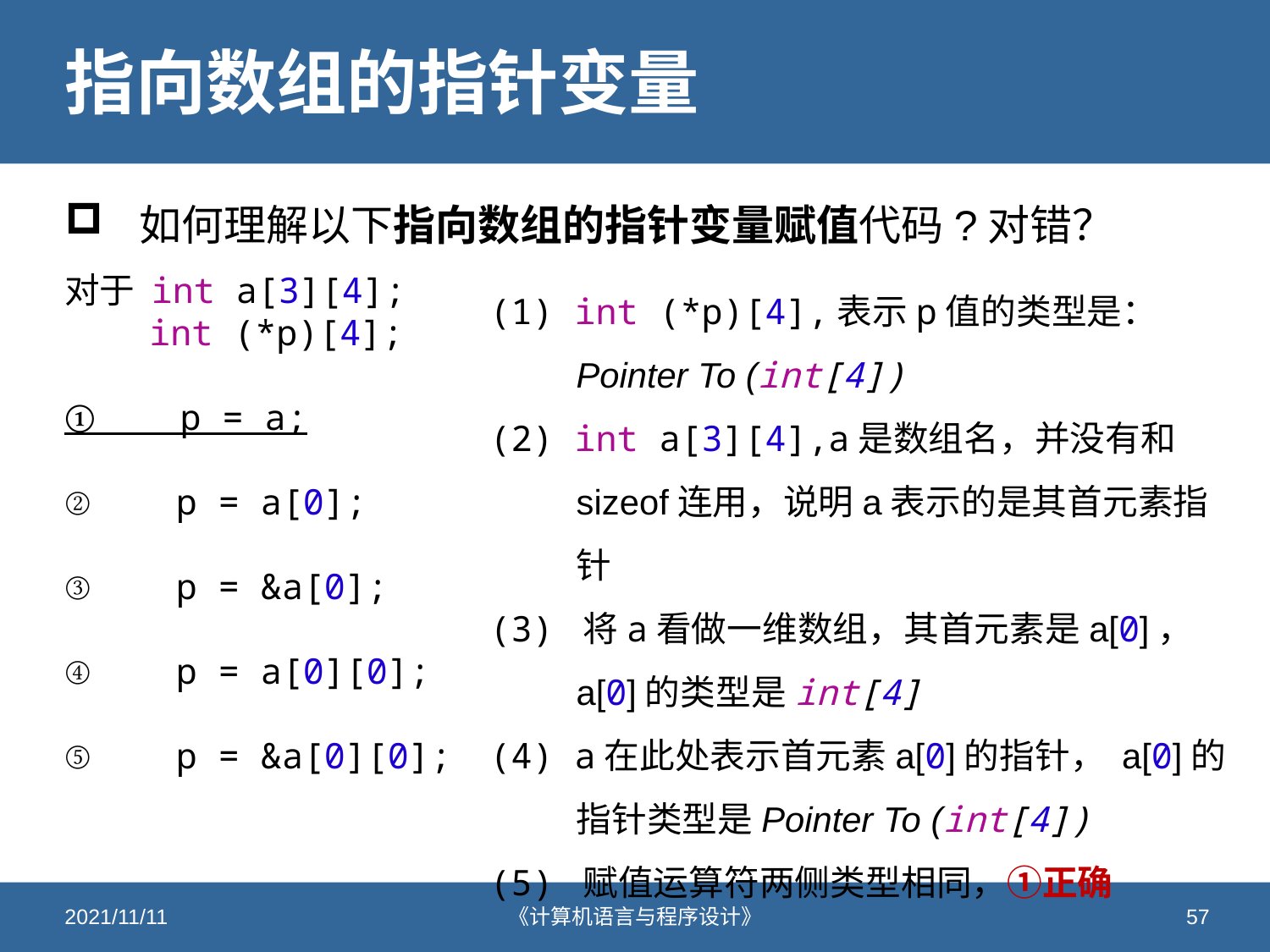

# 指向数组的指针变量
如何理解以下指向数组的指针变量赋值代码?对错？
对于 int a[3][4];
    int (*p)[4];

①    p = a;

②    p = a[0];

③    p = &a[0];

④    p = a[0][0];

⑤    p = &a[0][0];
(1) int (*p)[4],表示p值的类型是：Pointer To (int[4])
(2) int a[3][4],a是数组名，并没有和sizeof连用，说明a表示的是其首元素指针
(3) 将a看做一维数组，其首元素是a[0]， a[0]的类型是int[4]
(4) a在此处表示首元素a[0]的指针， a[0]的指针类型是Pointer To (int[4])
(5) 赋值运算符两侧类型相同，①正确
2021/11/11
《计算机语言与程序设计》
57